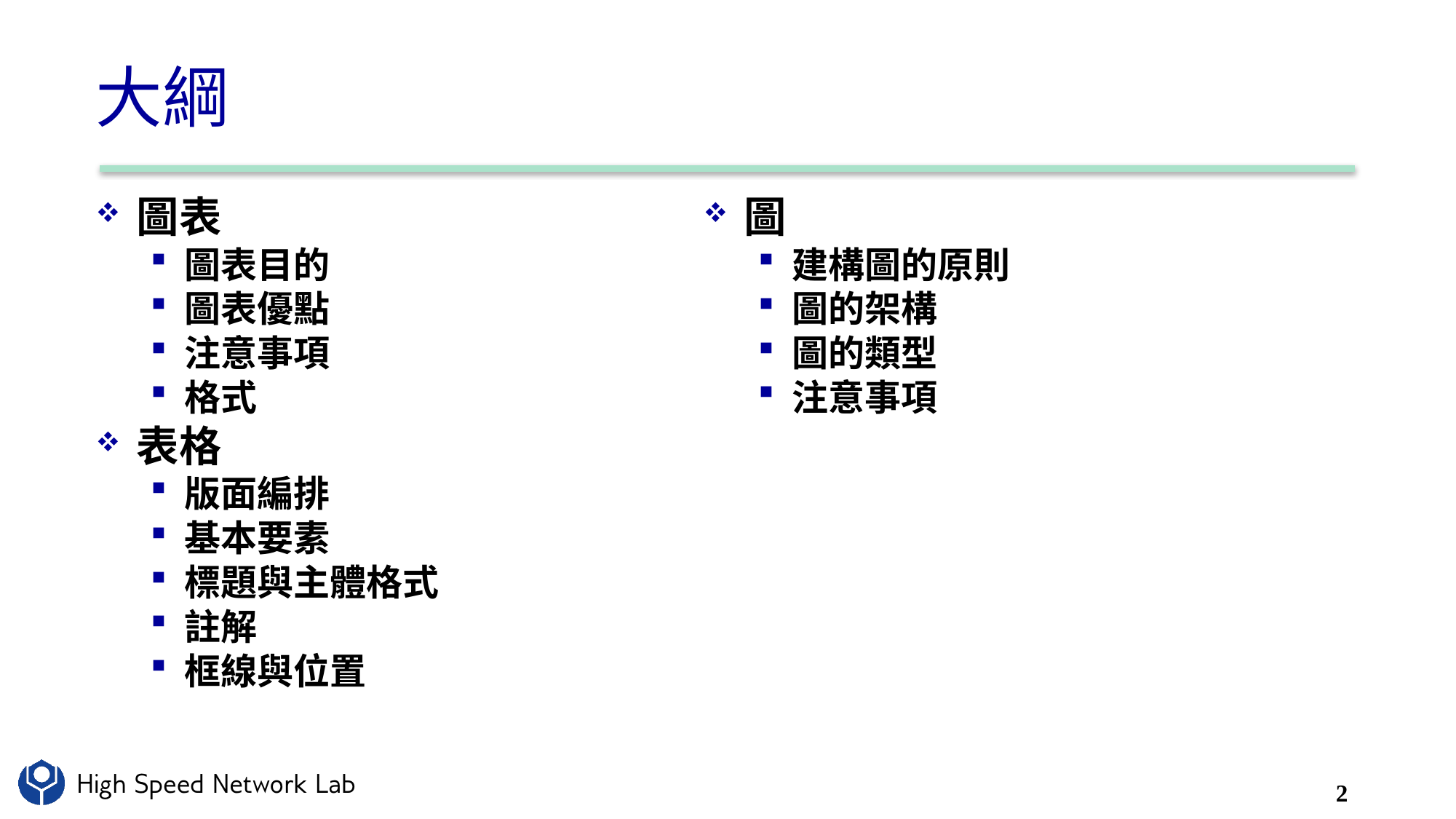

# 大綱
圖表
圖表目的
圖表優點
注意事項
格式
表格
版面編排
基本要素
標題與主體格式
註解
框線與位置
圖
建構圖的原則
圖的架構
圖的類型
注意事項

2